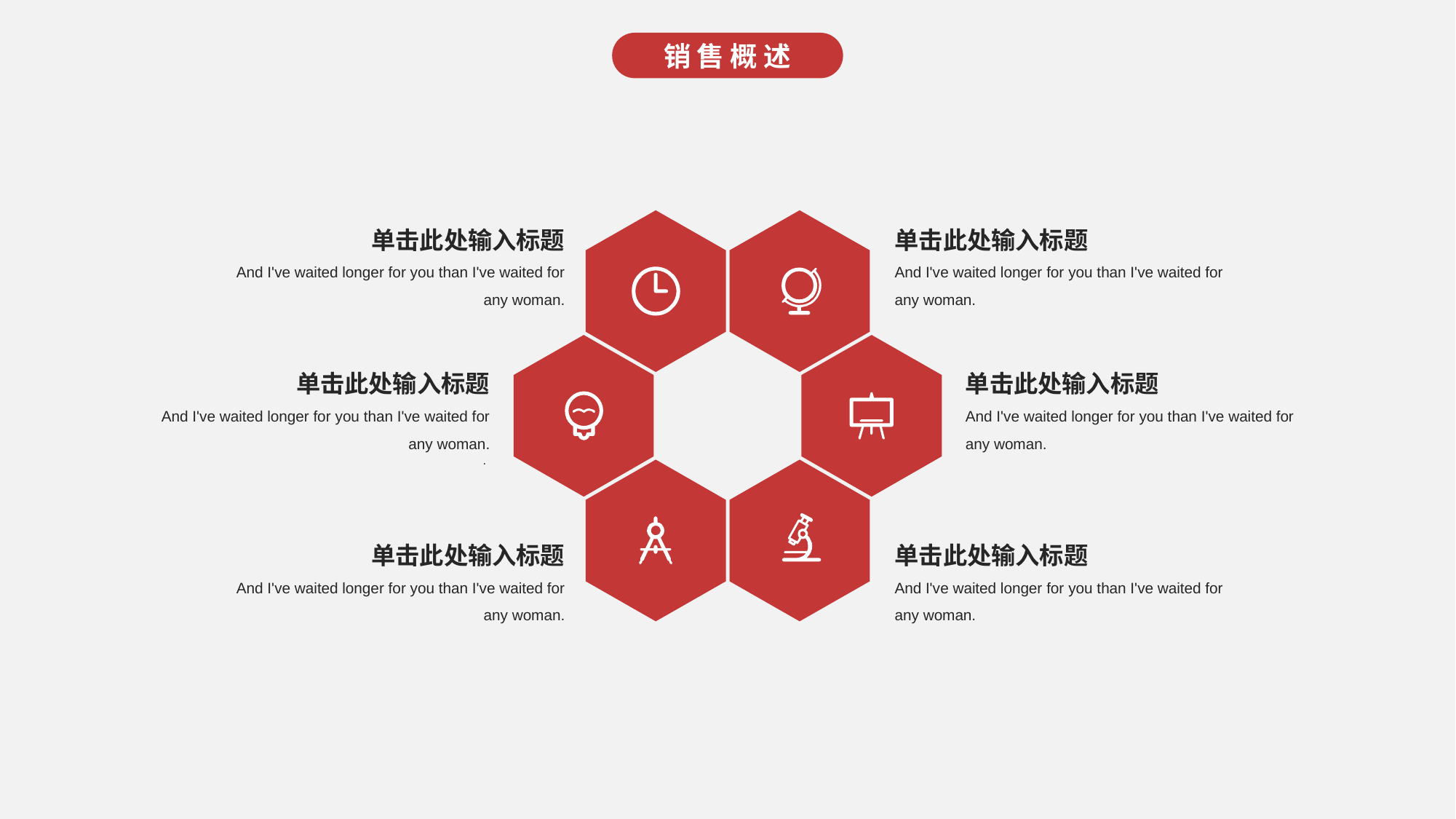

销 售 概 述
单击此处输入标题
And I've waited longer for you than I've waited for any woman.

单击此处输入标题
And I've waited longer for you than I've waited for any woman.

单击此处输入标题
And I've waited longer for you than I've waited for any woman.
.
单击此处输入标题
And I've waited longer for you than I've waited for any woman.

单击此处输入标题
And I've waited longer for you than I've waited for any woman.
单击此处输入标题
And I've waited longer for you than I've waited for any woman.